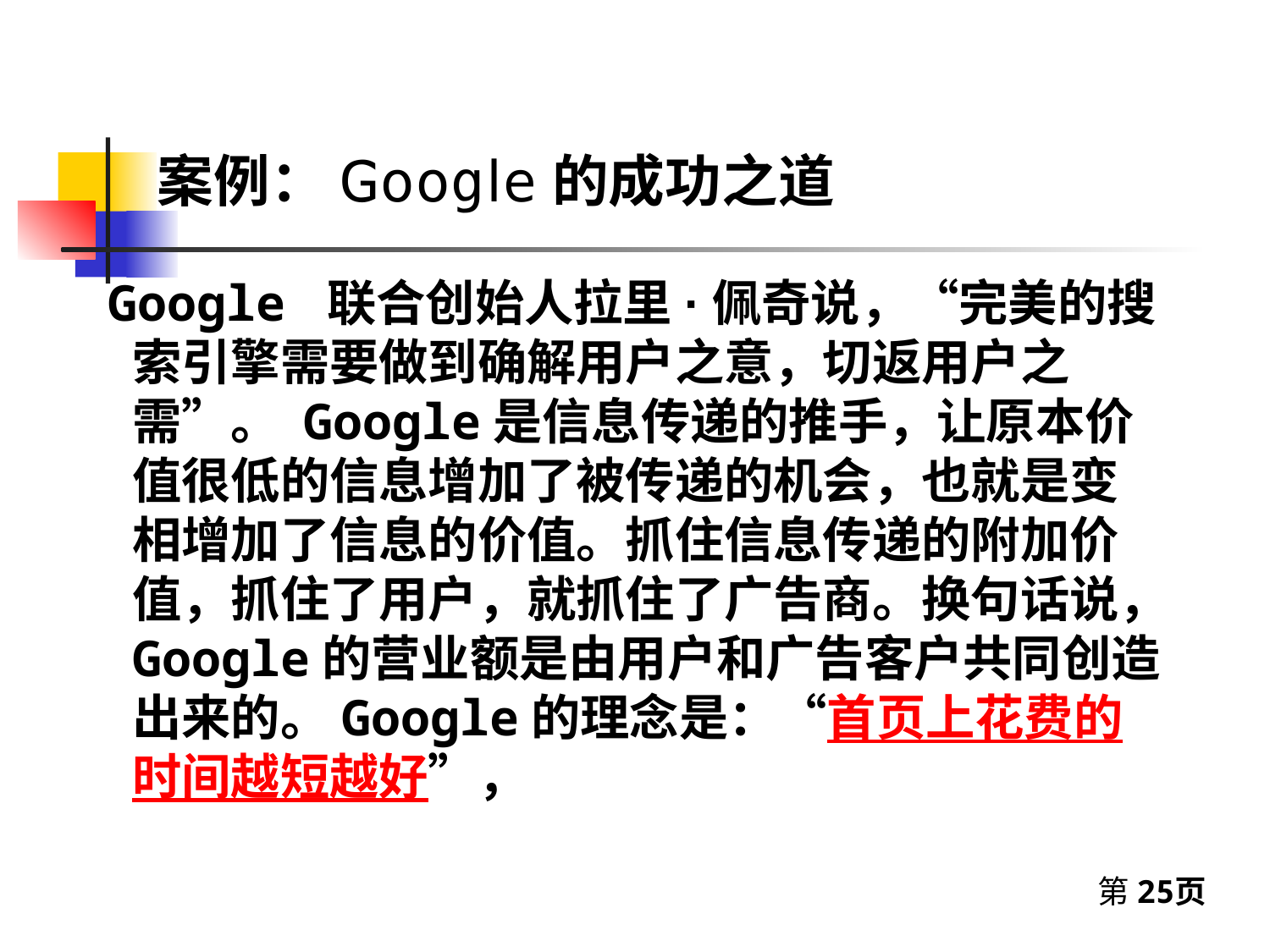

案例：Google的成功之道

Google 联合创始人拉里·佩奇说，“完美的搜索引擎需要做到确解用户之意，切返用户之需”。 Google是信息传递的推手，让原本价值很低的信息增加了被传递的机会，也就是变相增加了信息的价值。抓住信息传递的附加价值，抓住了用户，就抓住了广告商。换句话说，Google的营业额是由用户和广告客户共同创造出来的。Google的理念是：“首页上花费的时间越短越好”，